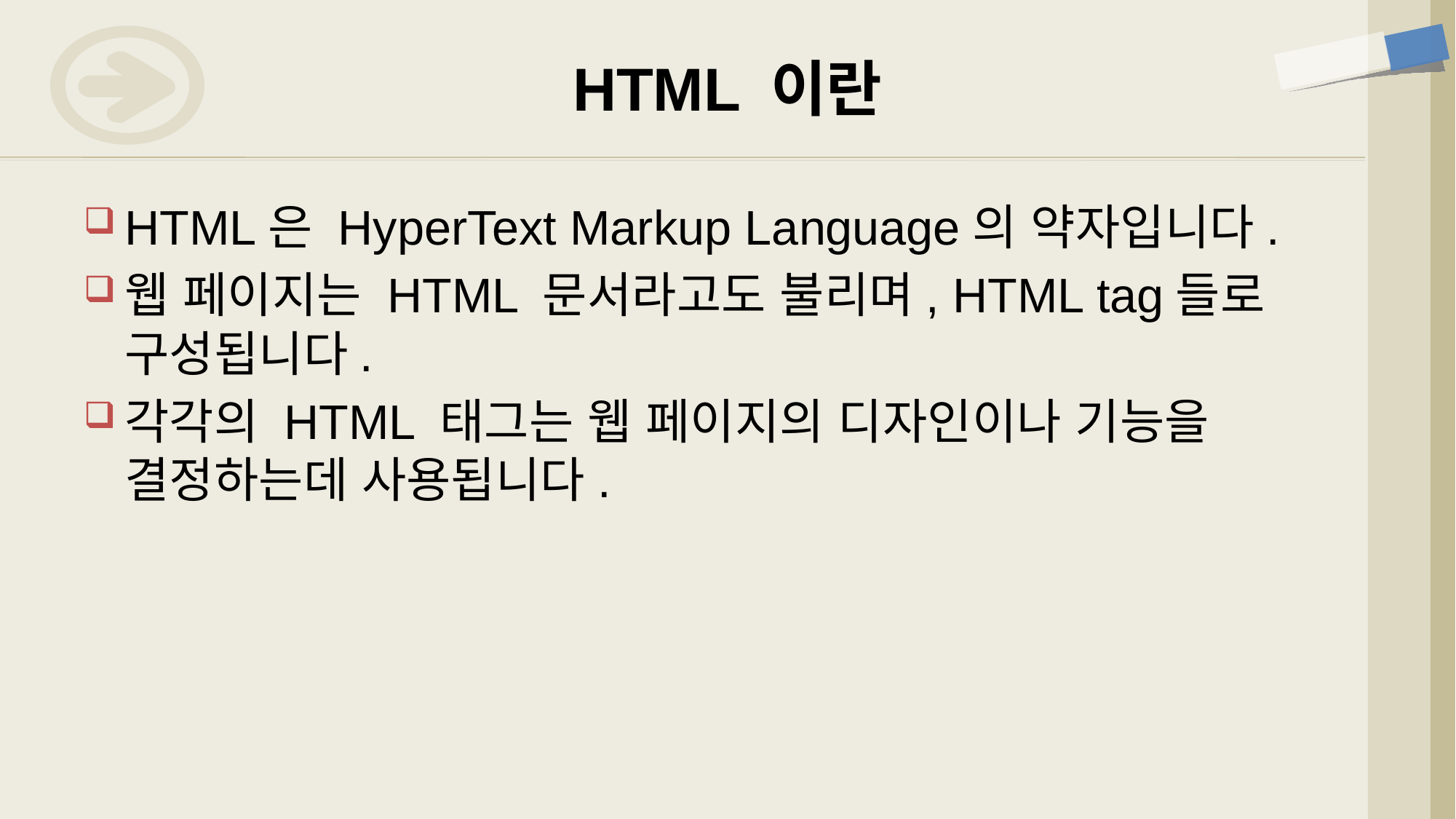

# HTML 이란
HTML은 HyperText Markup Language의 약자입니다.
웹 페이지는 HTML 문서라고도 불리며, HTML tag들로 구성됩니다.
각각의 HTML 태그는 웹 페이지의 디자인이나 기능을 결정하는데 사용됩니다.